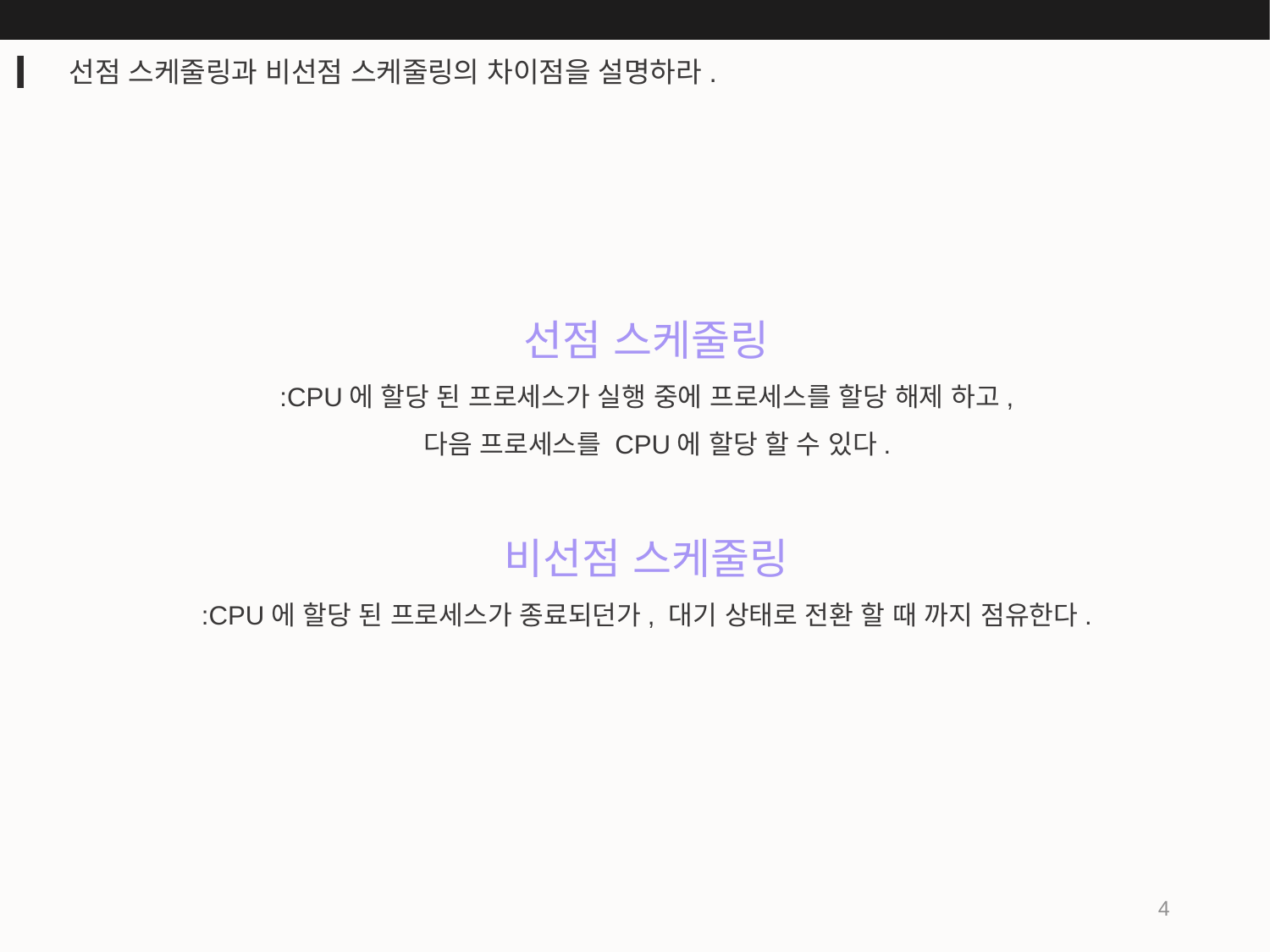

선점 스케줄링과 비선점 스케줄링의 차이점을 설명하라.

선점 스케줄링
:CPU에 할당 된 프로세스가 실행 중에 프로세스를 할당 해제 하고,
  다음 프로세스를 CPU에 할당 할 수 있다.

비선점 스케줄링
:CPU에 할당 된 프로세스가 종료되던가, 대기 상태로 전환 할 때 까지 점유한다.
4